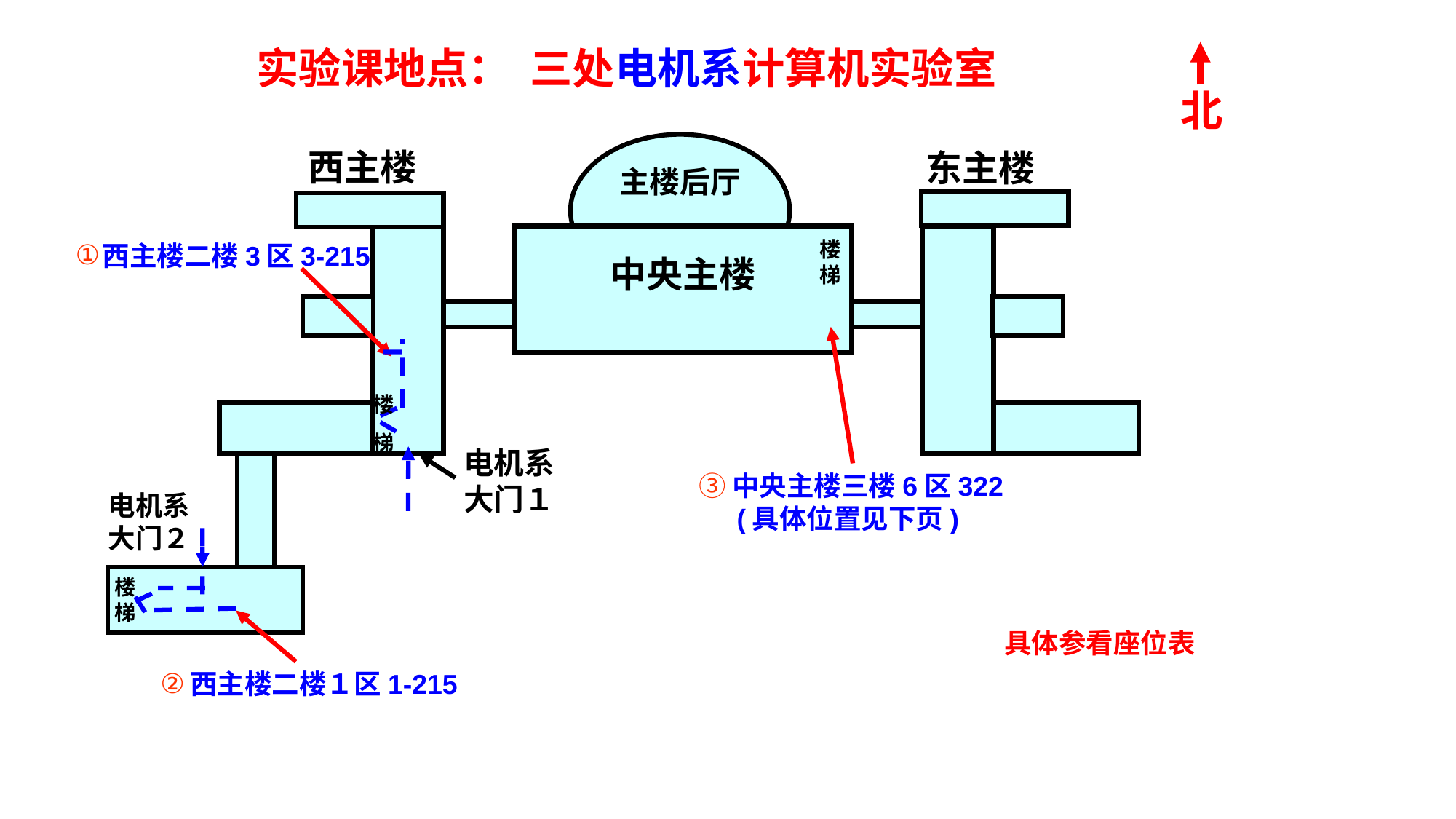

实验课地点：  三处电机系计算机实验室

北

西主楼
东主楼

中央主楼

电机系
大门１

主楼后厅

楼
梯
①
西主楼二楼3区3-215

楼
梯
③中央主楼三楼6区322
     (具体位置见下页)
电机系
大门２

楼
梯

具体参看座位表
②
西主楼二楼１区1-215